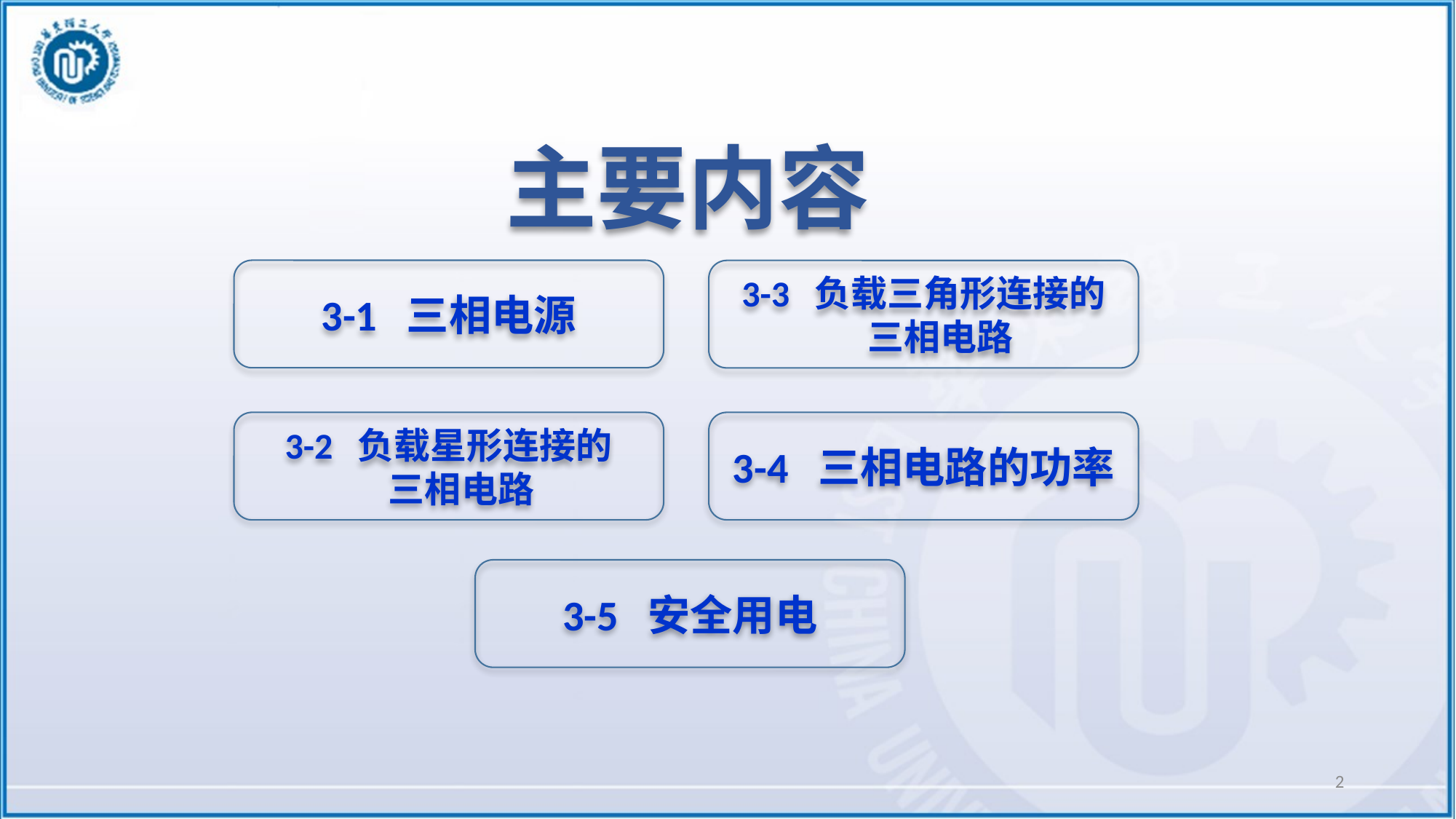

主要内容
3-1  三相电源
3-3  负载三角形连接的
   三相电路
3-2  负载星形连接的
  三相电路
3-4  三相电路的功率
3-5  安全用电
2